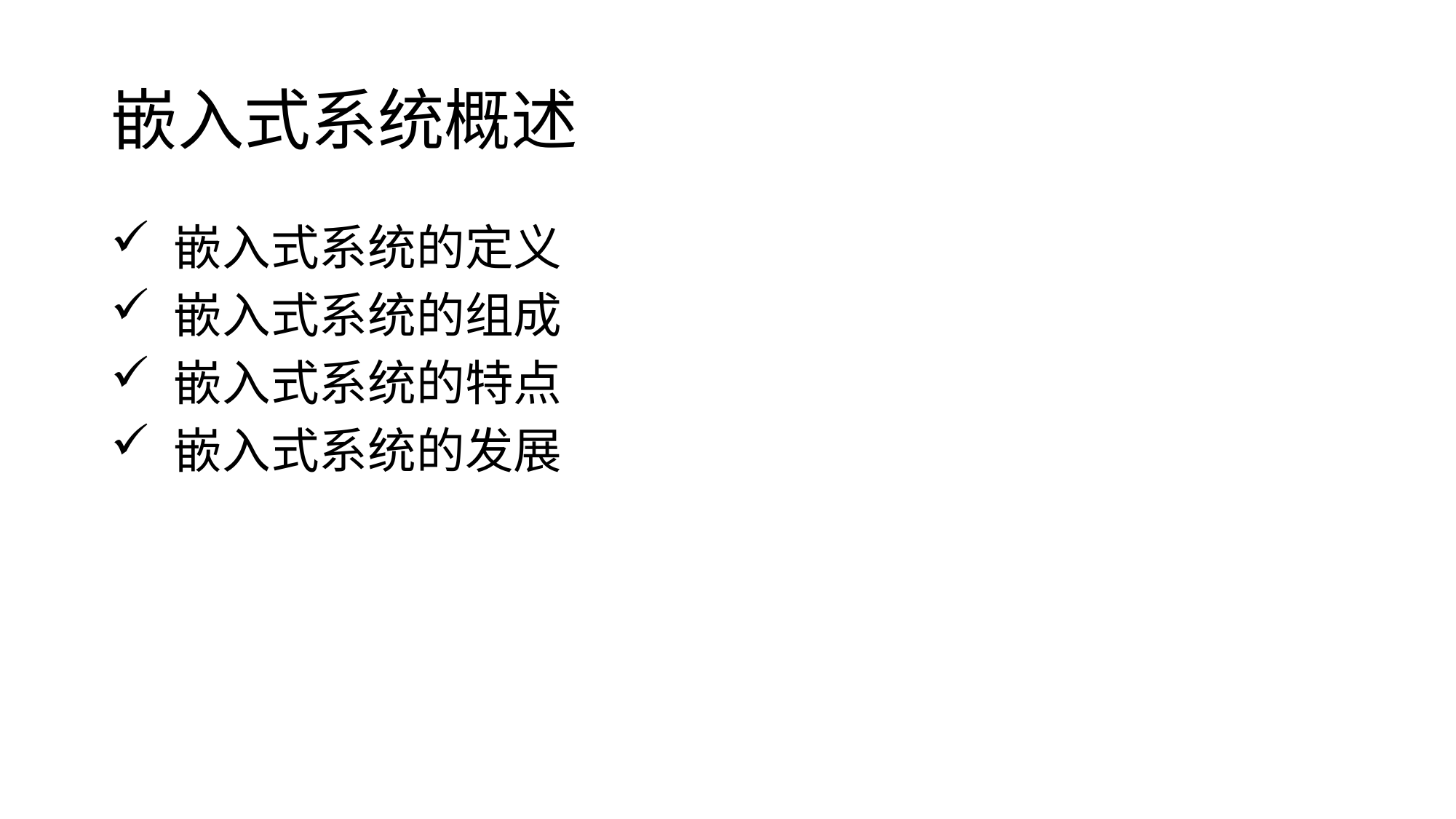

# 嵌入式系统概述
 嵌入式系统的定义
 嵌入式系统的组成
 嵌入式系统的特点
 嵌入式系统的发展